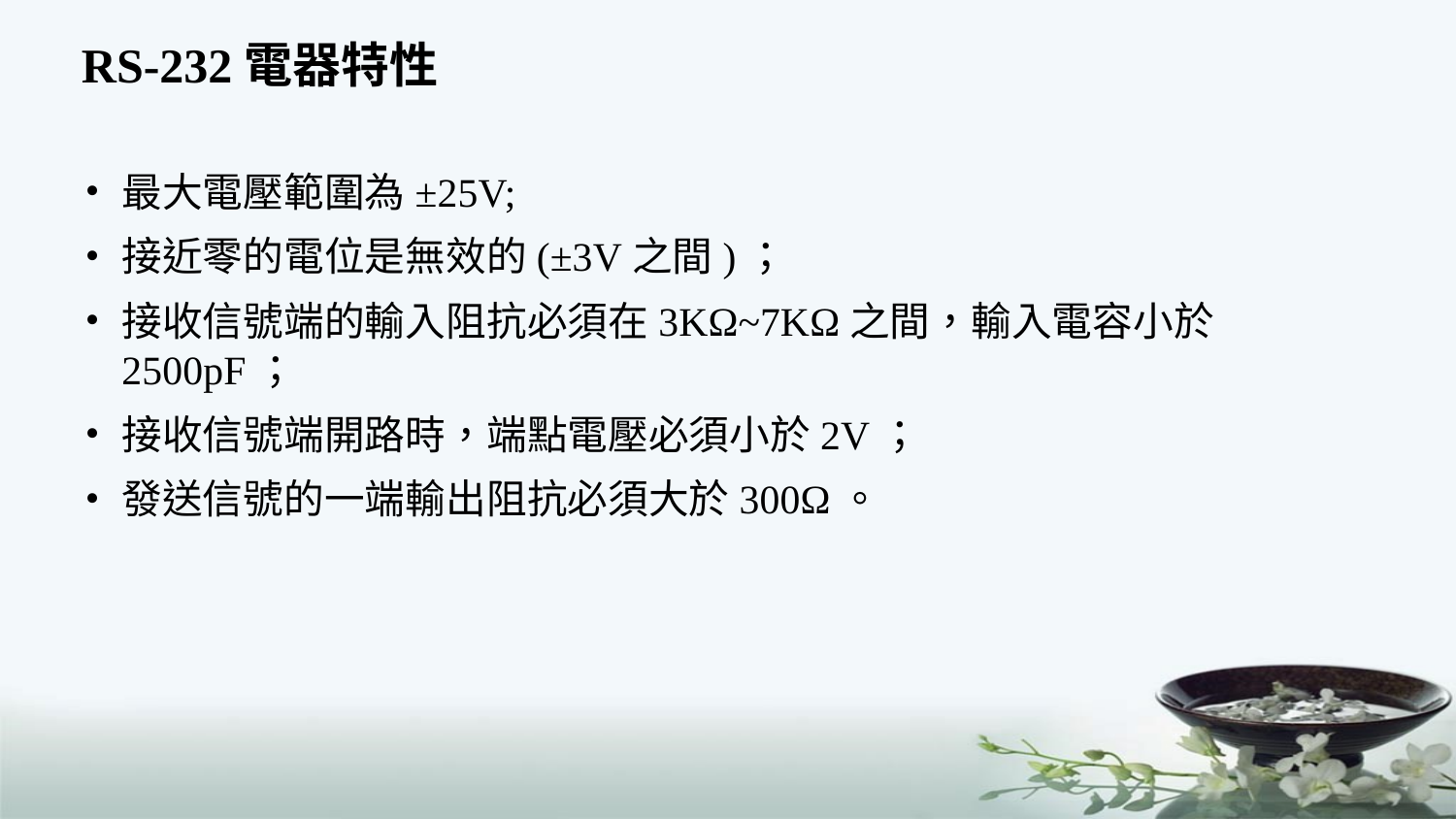

# RS-232電器特性
最大電壓範圍為±25V;
接近零的電位是無效的(±3V之間)；
接收信號端的輸入阻抗必須在3KΩ~7KΩ之間，輸入電容小於2500pF；
接收信號端開路時，端點電壓必須小於2V；
發送信號的一端輸出阻抗必須大於300Ω。